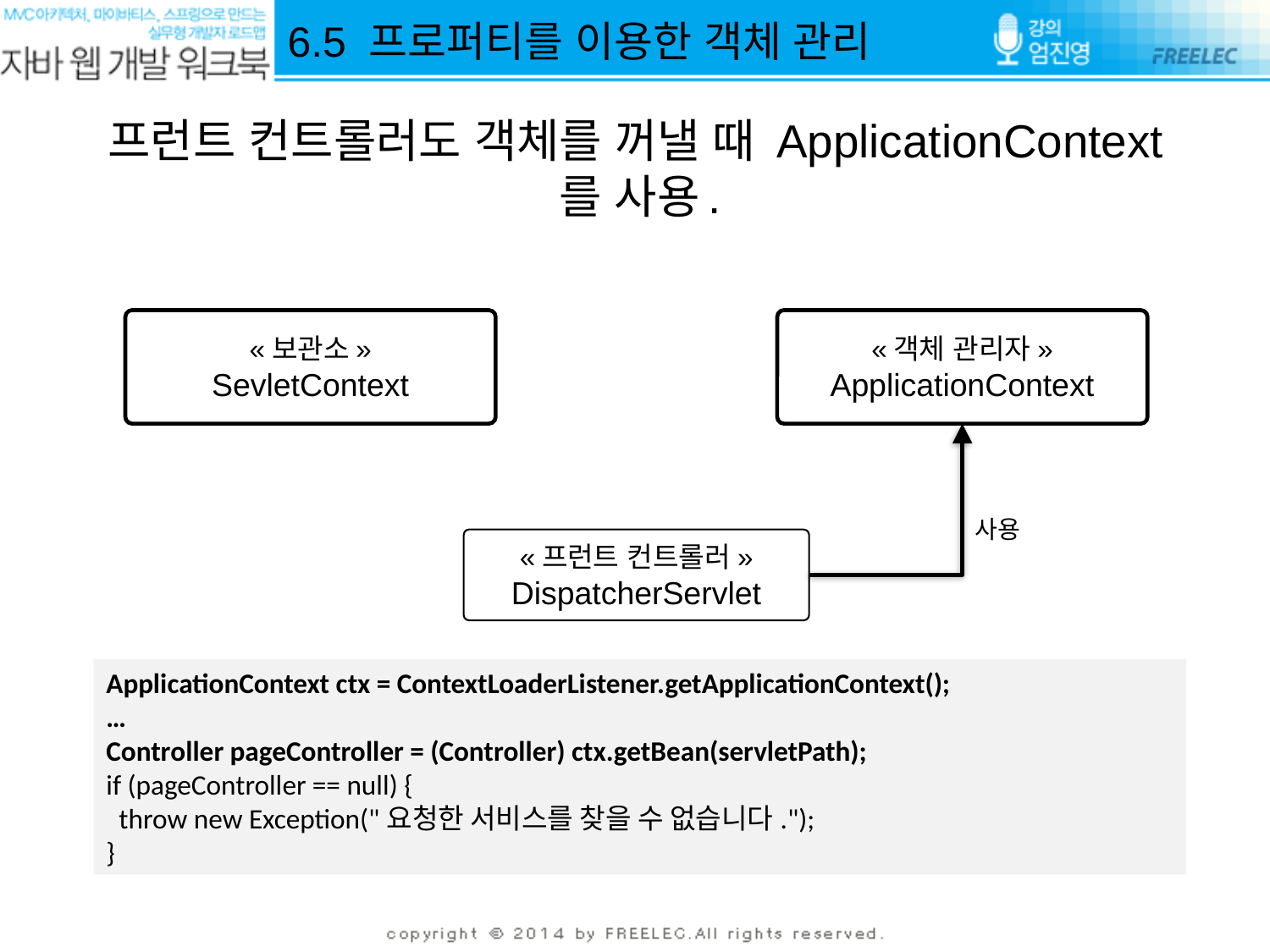

6.5 프로퍼티를 이용한 객체 관리
프런트 컨트롤러도 객체를 꺼낼 때 ApplicationContext를 사용.
«보관소»
SevletContext
«객체 관리자»
ApplicationContext
사용
«프런트 컨트롤러»
DispatcherServlet
ApplicationContext ctx = ContextLoaderListener.getApplicationContext();
…
Controller pageController = (Controller) ctx.getBean(servletPath);
if (pageController == null) {
  throw new Exception("요청한 서비스를 찾을 수 없습니다.");
}